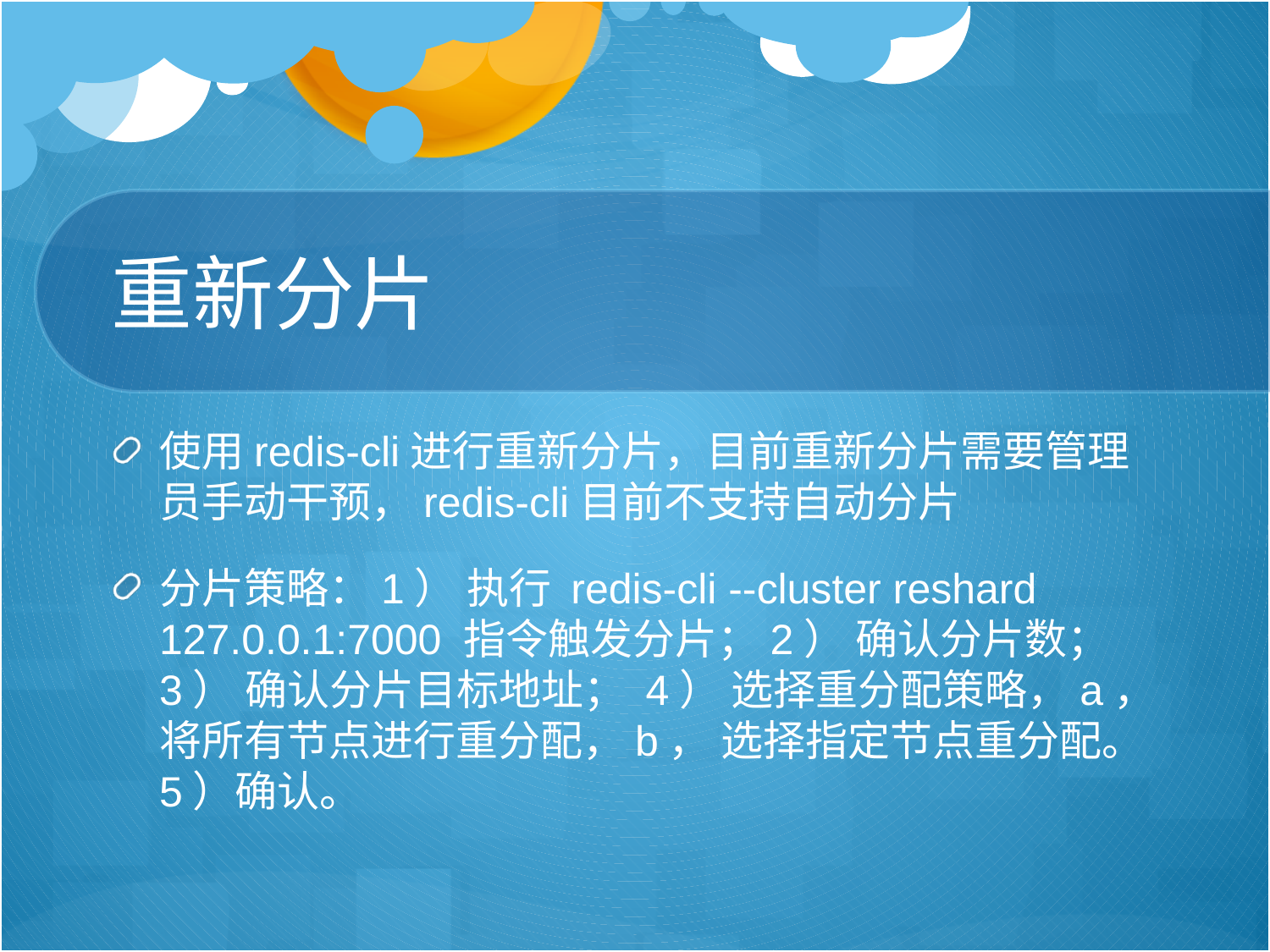

# 重新分片
使用redis-cli进行重新分片，目前重新分片需要管理员手动干预，redis-cli目前不支持自动分片
分片策略：1） 执行 redis-cli --cluster reshard 127.0.0.1:7000 指令触发分片；2） 确认分片数； 3） 确认分片目标地址； 4） 选择重分配策略，a， 将所有节点进行重分配，b， 选择指定节点重分配。 5）确认。